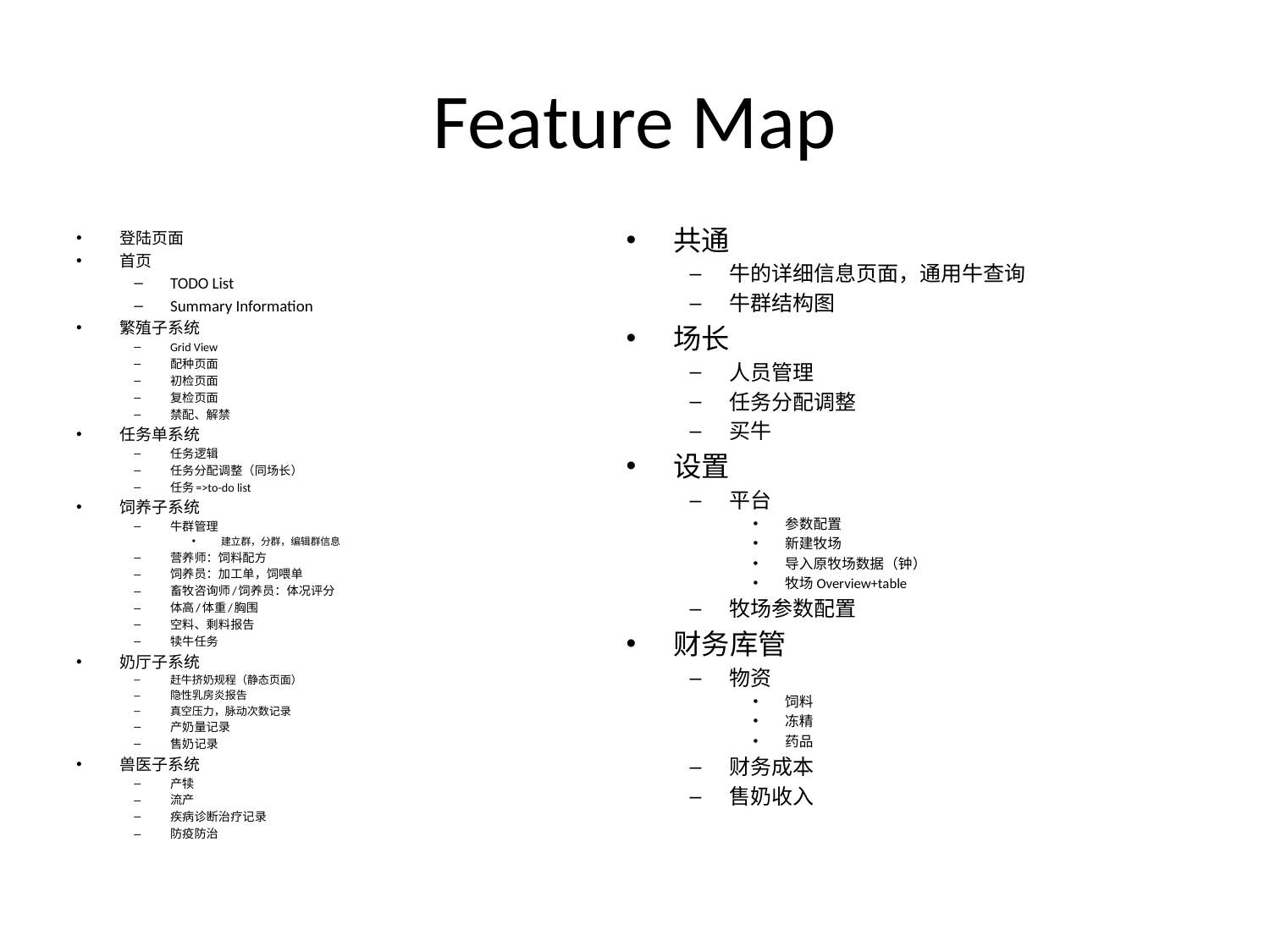

# Feature Map
共通
牛的详细信息页面，通用牛查询
牛群结构图
场长
人员管理
任务分配调整
买牛
设置
平台
参数配置
新建牧场
导入原牧场数据（钟）
牧场Overview+table
牧场参数配置
财务库管
物资
饲料
冻精
药品
财务成本
售奶收入
登陆页面
首页
TODO List
Summary Information
繁殖子系统
Grid View
配种页面
初检页面
复检页面
禁配、解禁
任务单系统
任务逻辑
任务分配调整（同场长）
任务=>to-do list
饲养子系统
牛群管理
建立群，分群，编辑群信息
营养师：饲料配方
饲养员：加工单，饲喂单
畜牧咨询师/饲养员：体况评分
体高/体重/胸围
空料、剩料报告
犊牛任务
奶厅子系统
赶牛挤奶规程（静态页面）
隐性乳房炎报告
真空压力，脉动次数记录
产奶量记录
售奶记录
兽医子系统
产犊
流产
疾病诊断治疗记录
防疫防治